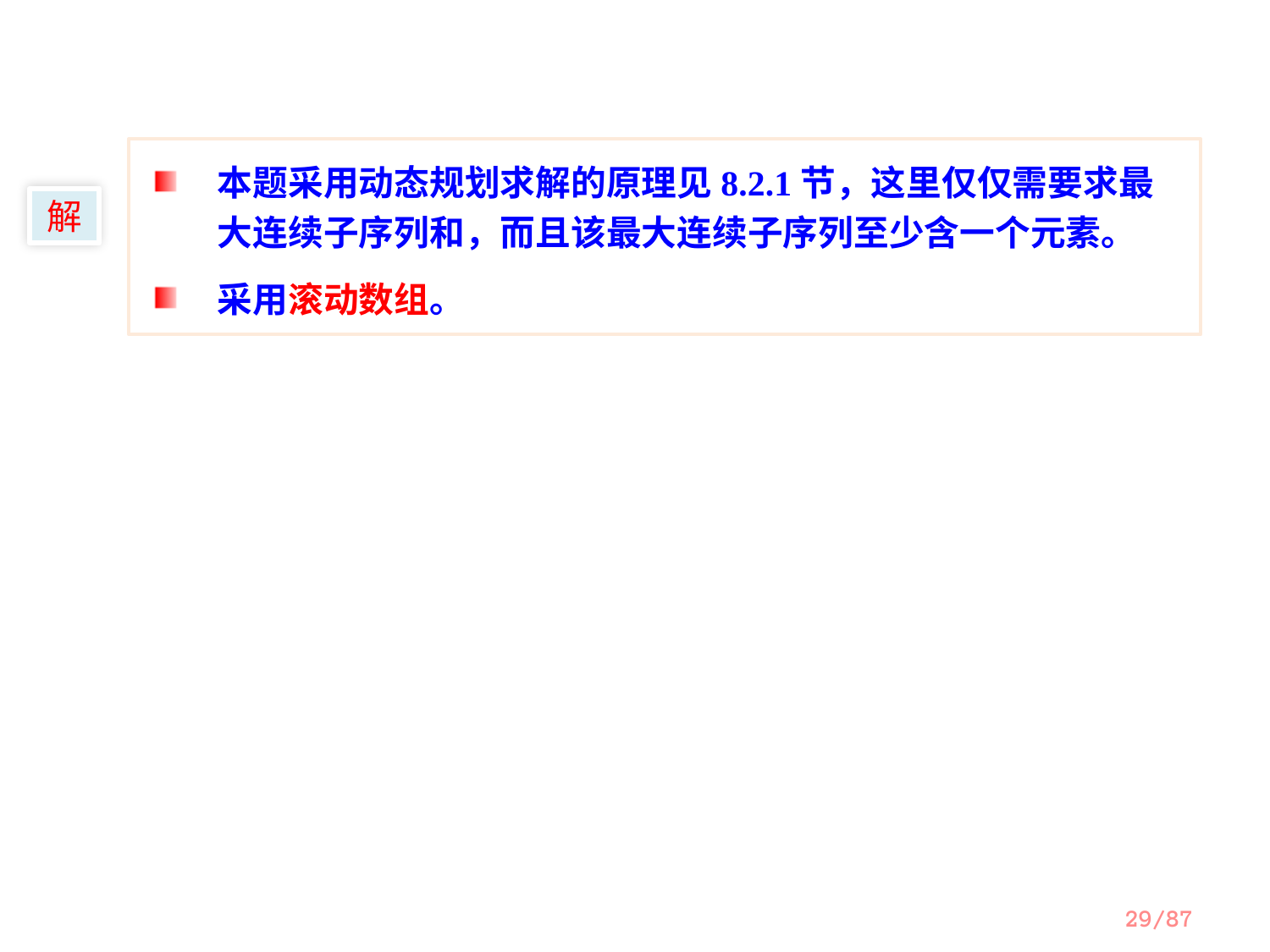

本题采用动态规划求解的原理见8.2.1节，这里仅仅需要求最大连续子序列和，而且该最大连续子序列至少含一个元素。
采用滚动数组。
解
29/87